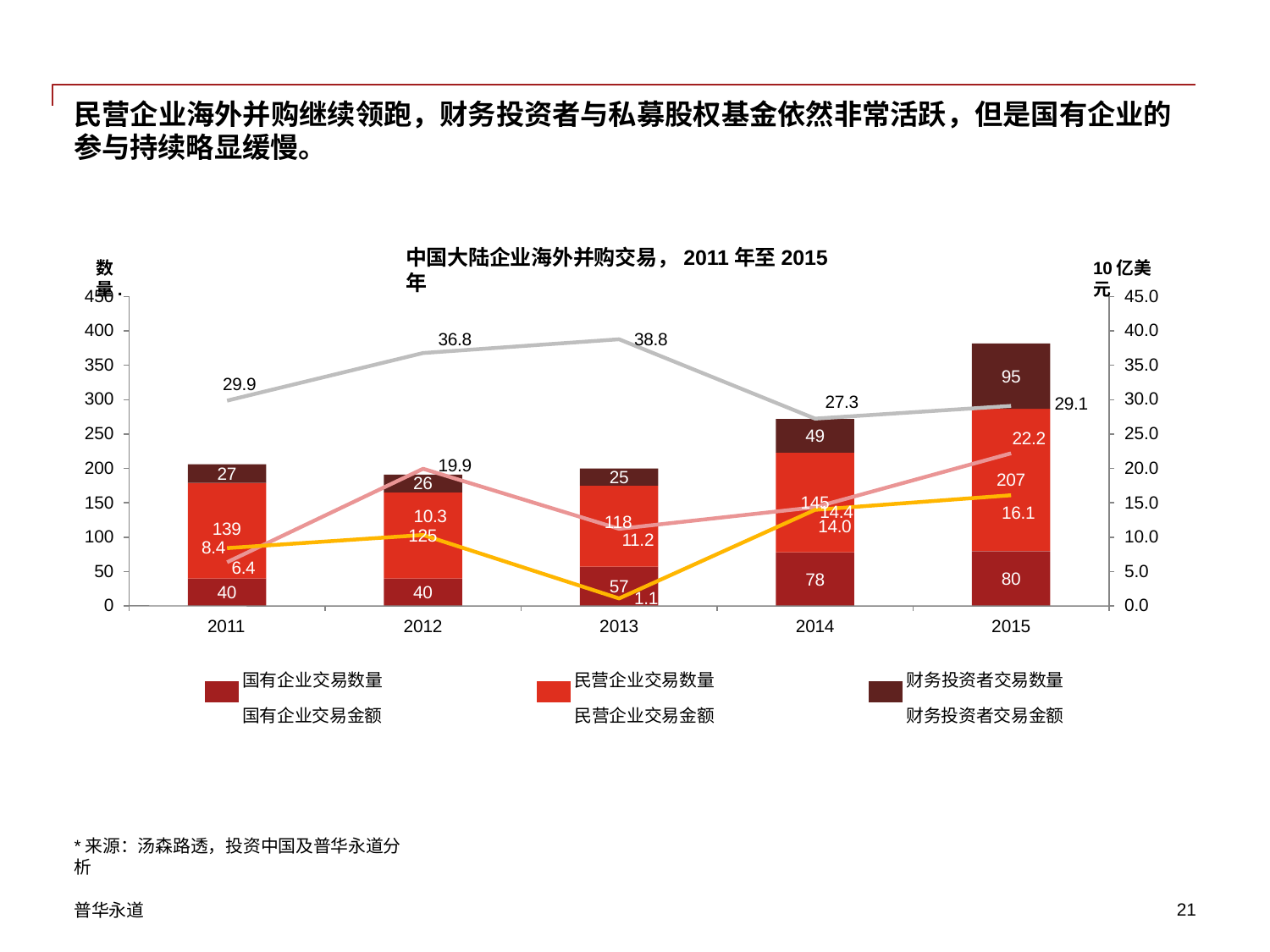

民营企业海外并购继续领跑，财务投资者与私募股权基金依然非常活跃，但是国有企业的  参与持续略显缓慢。
中国大陆企业海外并购交易，2011年至2015年
数量.
10亿美元
450
400
350
300
250
200
150
100
50
0
45.0
40.0
35.0
30.0
25.0
20.0
15.0
10.0
5.0
0.0

38.8
36.8

95

29.9
27.3
29.1

49
22.2

19.9
26
27

25

207
16.1

145

14.4

10.3
125
118
11.2
14.0
139
8.4
6.4

80
78

57

40
40
1.1

2011
2012
2013
2014
2015
国有企业交易数量
民营企业交易数量
财务投资者交易数量
|  |  |  |  |  |  |
| --- | --- | --- | --- | --- | --- |
|  | 国有企业交易金额 |  | 民营企业交易金额 |  | 财务投资者交易金额 |

*来源：汤森路透，投资中国及普华永道分析
普华永道
21